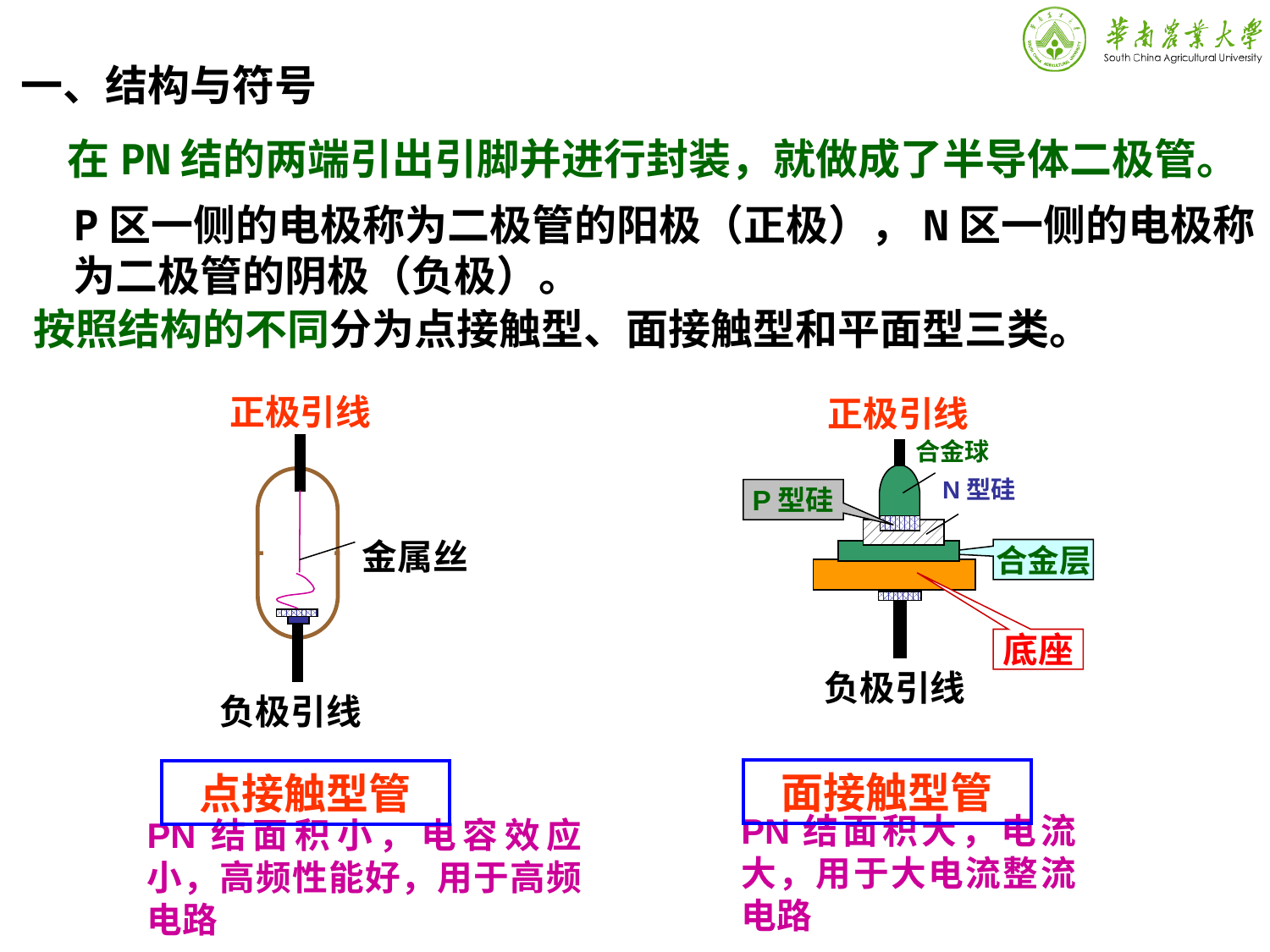

一、结构与符号
在PN结的两端引出引脚并进行封装，就做成了半导体二极管。
P区一侧的电极称为二极管的阳极（正极），N区一侧的电极称为二极管的阴极（负极）。
按照结构的不同分为点接触型、面接触型和平面型三类。
正极引线

负极引线
正极引线
合金球

N型硅

P型硅

合金层

底座
负极引线
金属丝
面接触型管
点接触型管

PN结面积小，电容效应小，高频性能好，用于高频电路

PN结面积大，电流大，用于大电流整流电路